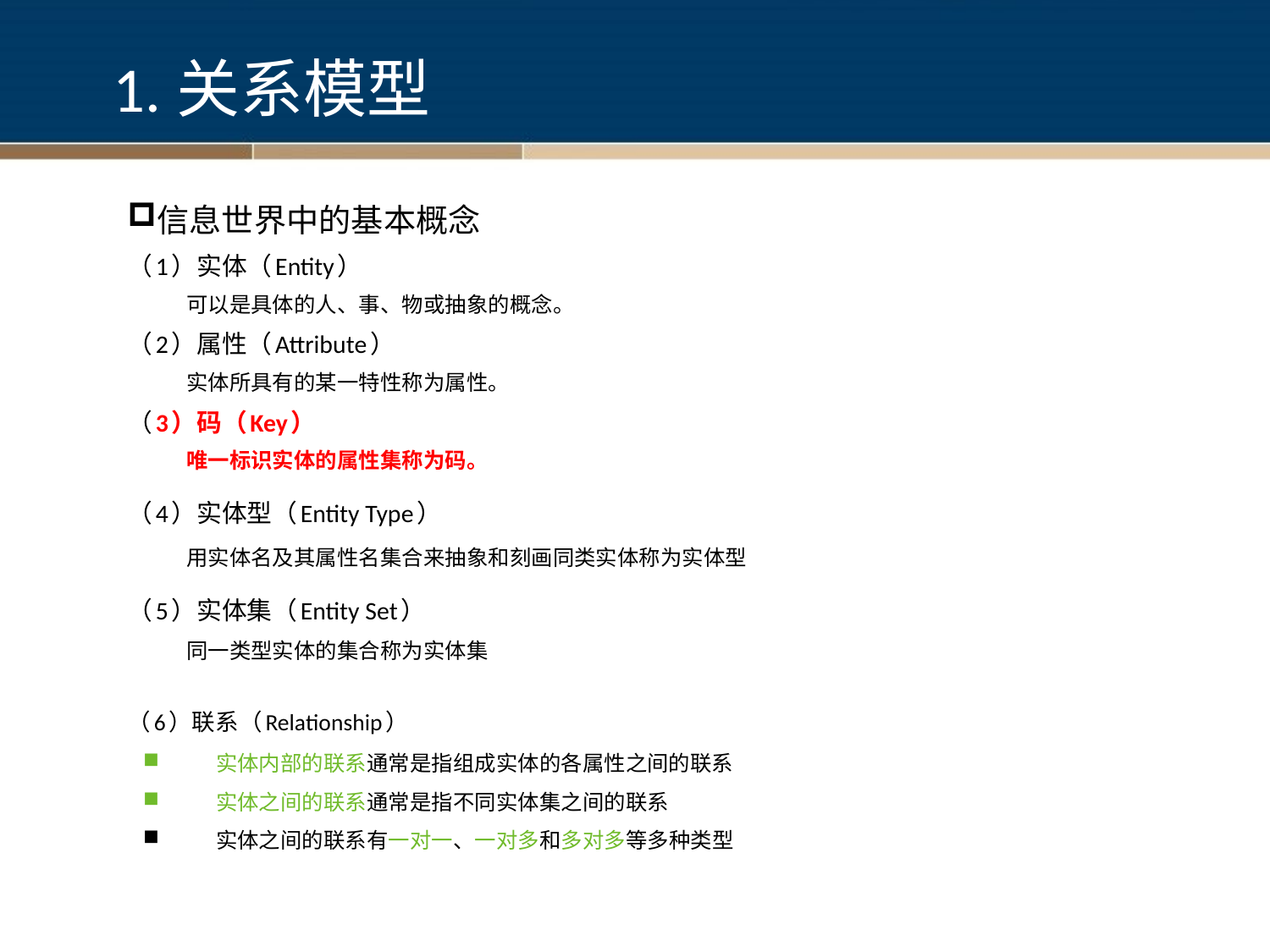

# 1.关系模型
信息世界中的基本概念
（1）实体（Entity）
可以是具体的人、事、物或抽象的概念。
（2）属性（Attribute）
实体所具有的某一特性称为属性。
（3）码（Key）
唯一标识实体的属性集称为码。
（4）实体型（Entity Type）
用实体名及其属性名集合来抽象和刻画同类实体称为实体型
（5）实体集（Entity Set）
同一类型实体的集合称为实体集
（6）联系（Relationship）
实体内部的联系通常是指组成实体的各属性之间的联系
实体之间的联系通常是指不同实体集之间的联系
实体之间的联系有一对一、一对多和多对多等多种类型